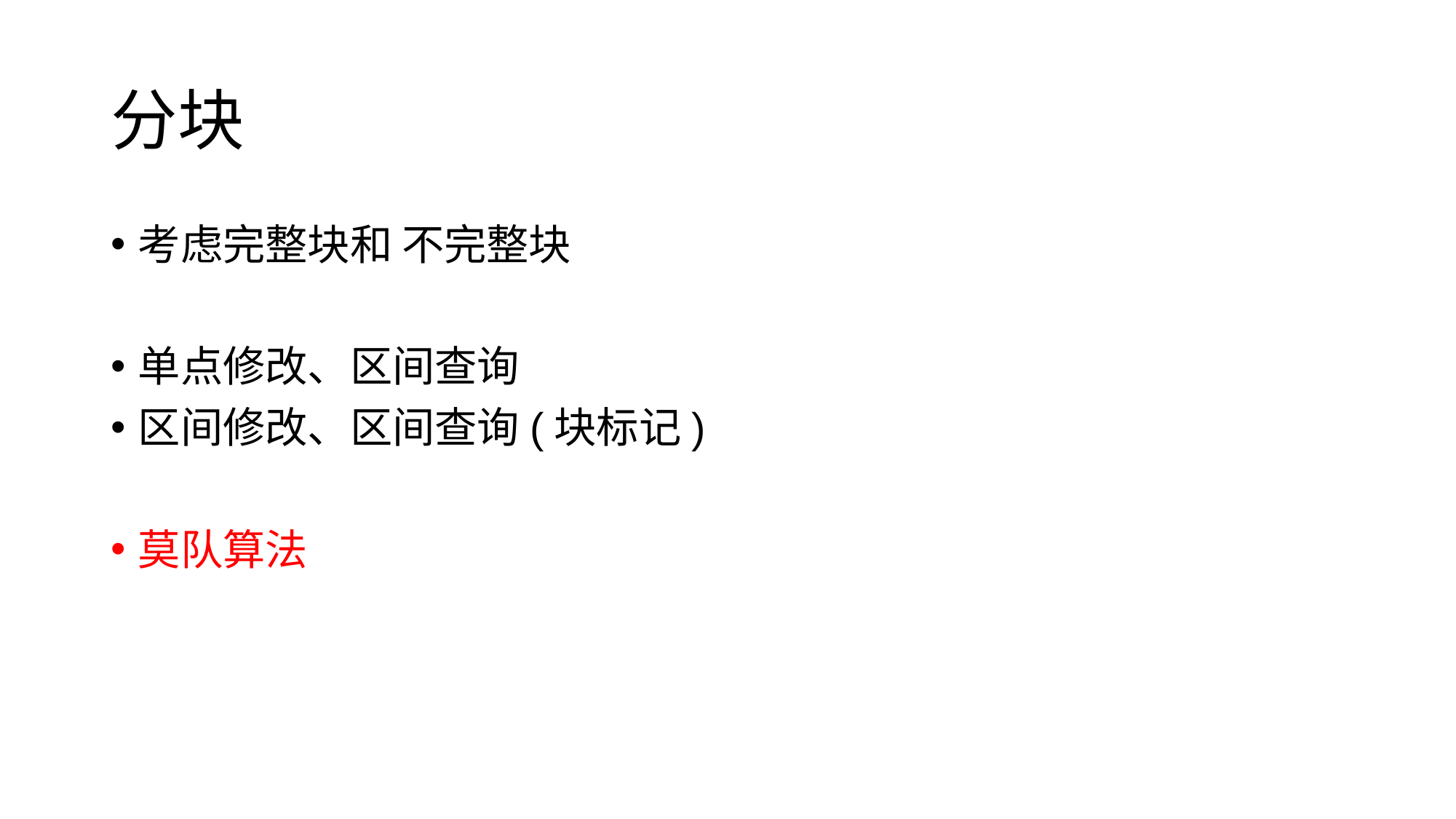

# 分块
考虑完整块和 不完整块

单点修改、区间查询
区间修改、区间查询(块标记)

莫队算法